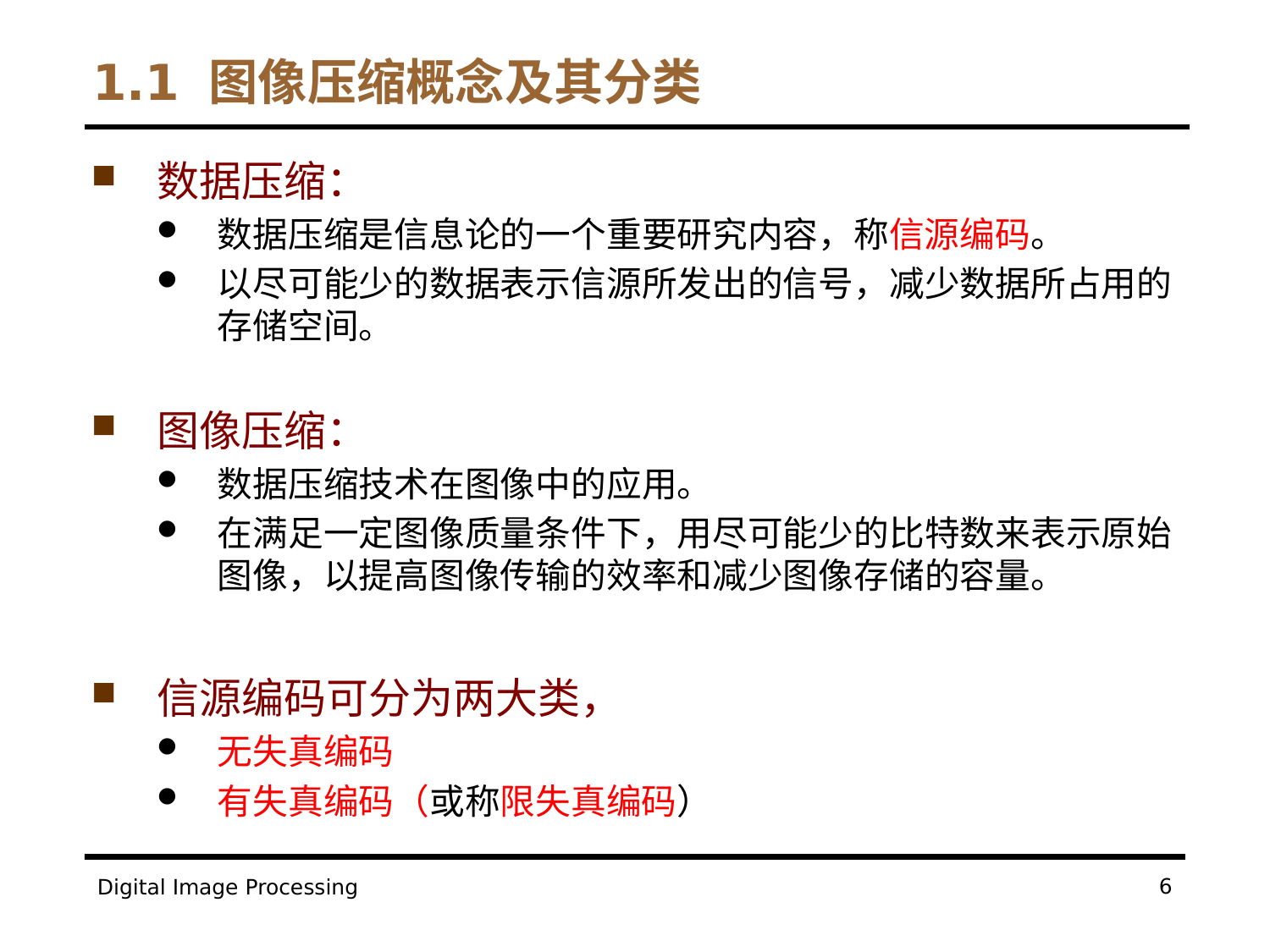

# 1.1 图像压缩概念及其分类
数据压缩：
数据压缩是信息论的一个重要研究内容，称信源编码。
以尽可能少的数据表示信源所发出的信号，减少数据所占用的存储空间。

图像压缩：
数据压缩技术在图像中的应用。
在满足一定图像质量条件下，用尽可能少的比特数来表示原始图像，以提高图像传输的效率和减少图像存储的容量。

信源编码可分为两大类，
无失真编码
有失真编码（或称限失真编码）

6
Digital Image Processing